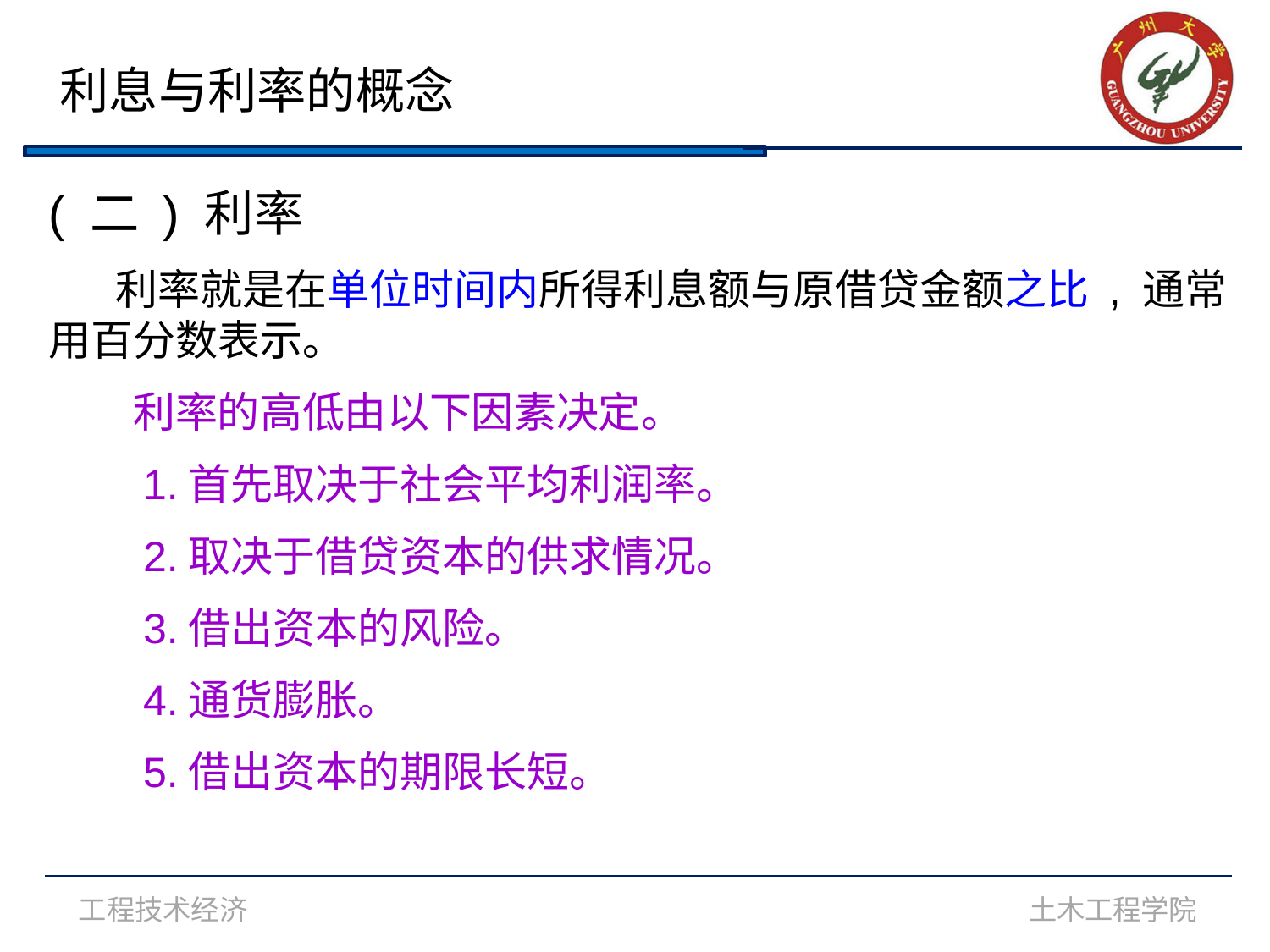

利息与利率的概念
( 二 ) 利率
      利率就是在单位时间内所得利息额与原借贷金额之比 , 通常用百分数表示。
　　利率的高低由以下因素决定。
　　1.首先取决于社会平均利润率。
　　2.取决于借贷资本的供求情况。
　　3.借出资本的风险。
　　4.通货膨胀。
　　5.借出资本的期限长短。